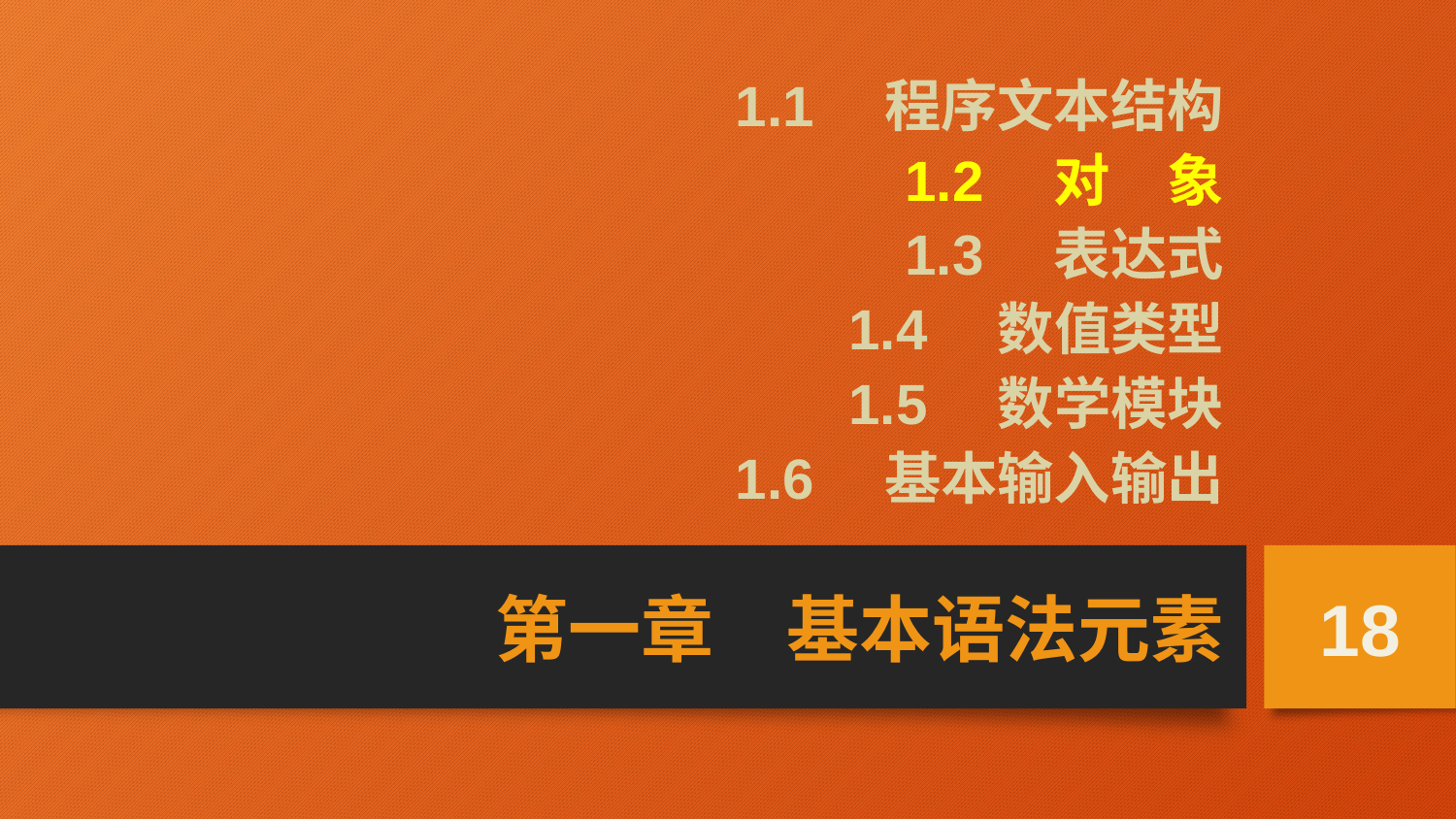

# 1.1　程序文本结构 1.2　对　象 1.3　表达式 1.4　数值类型 1.5　数学模块 1.6　基本输入输出
第一章　基本语法元素
18